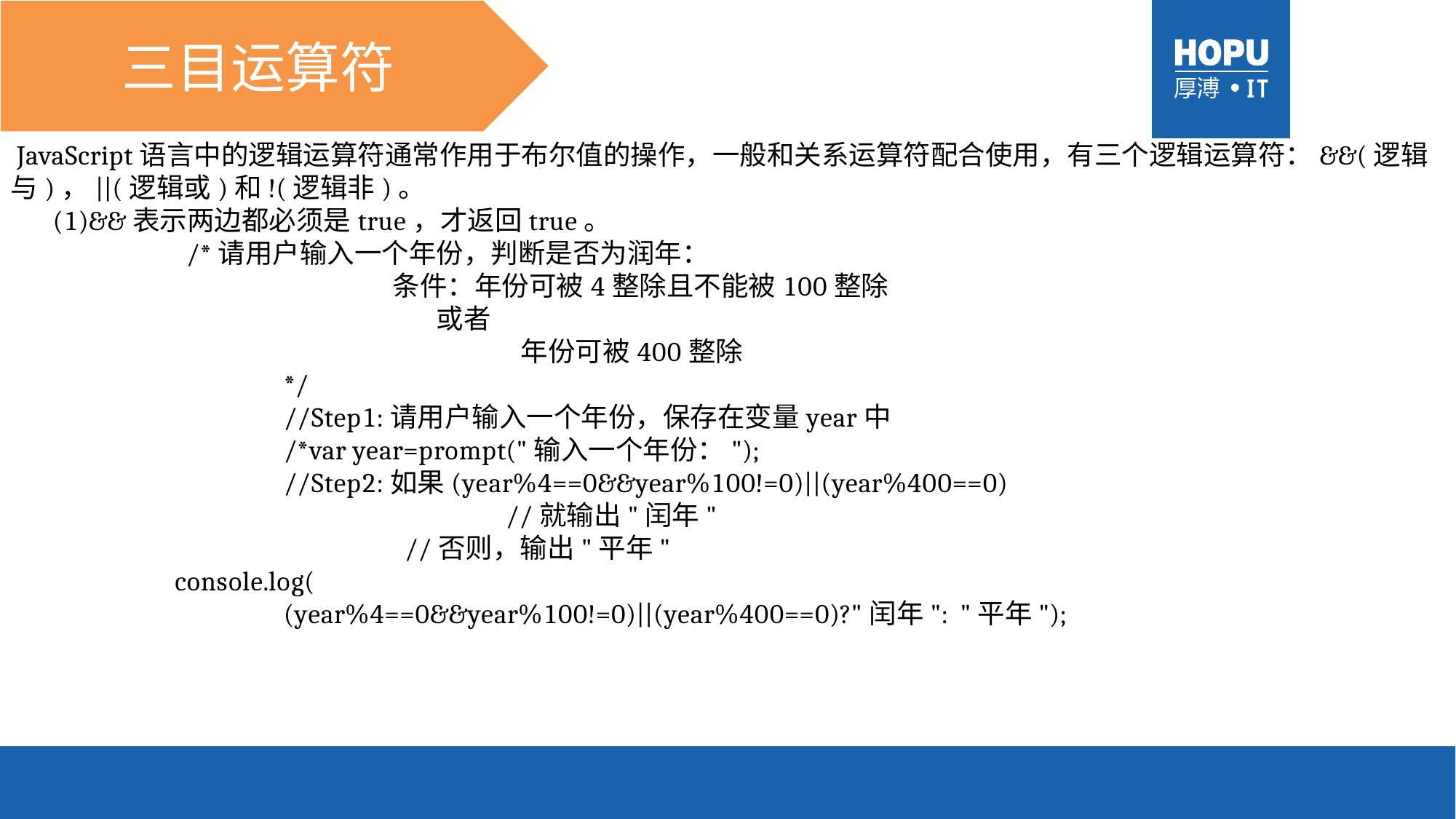

三目运算符
 JavaScript语言中的逻辑运算符通常作用于布尔值的操作，一般和关系运算符配合使用，有三个逻辑运算符：&&(逻辑与)，||(逻辑或)和!(逻辑非)。
       (1)&&表示两边都必须是true，才返回true。
  /*请用户输入一个年份，判断是否为润年：
		条件：年份可被4整除且不能被100整除
		      或者
			  年份可被400整除
	*/
	//Step1:请用户输入一个年份，保存在变量year中
	/*var year=prompt("输入一个年份：");
	//Step2:如果(year%4==0&&year%100!=0)||(year%400==0)
	                                     //就输出"闰年"
		  //否则，输出"平年"
console.log(
	(year%4==0&&year%100!=0)||(year%400==0)?"闰年":  "平年");